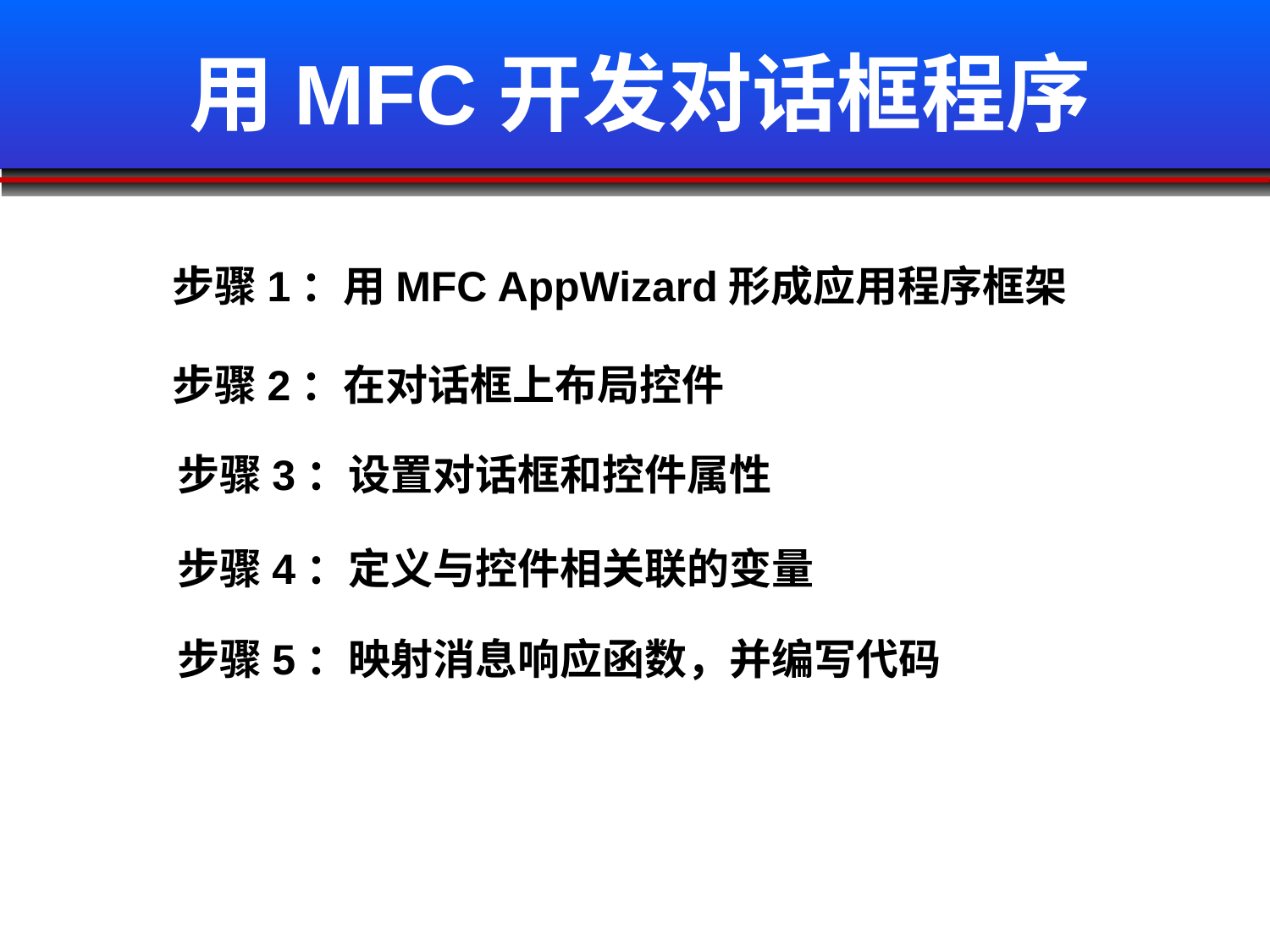

用MFC开发对话框程序
步骤1：用MFC AppWizard形成应用程序框架
步骤2：在对话框上布局控件
步骤3：设置对话框和控件属性
步骤4：定义与控件相关联的变量
步骤5：映射消息响应函数，并编写代码